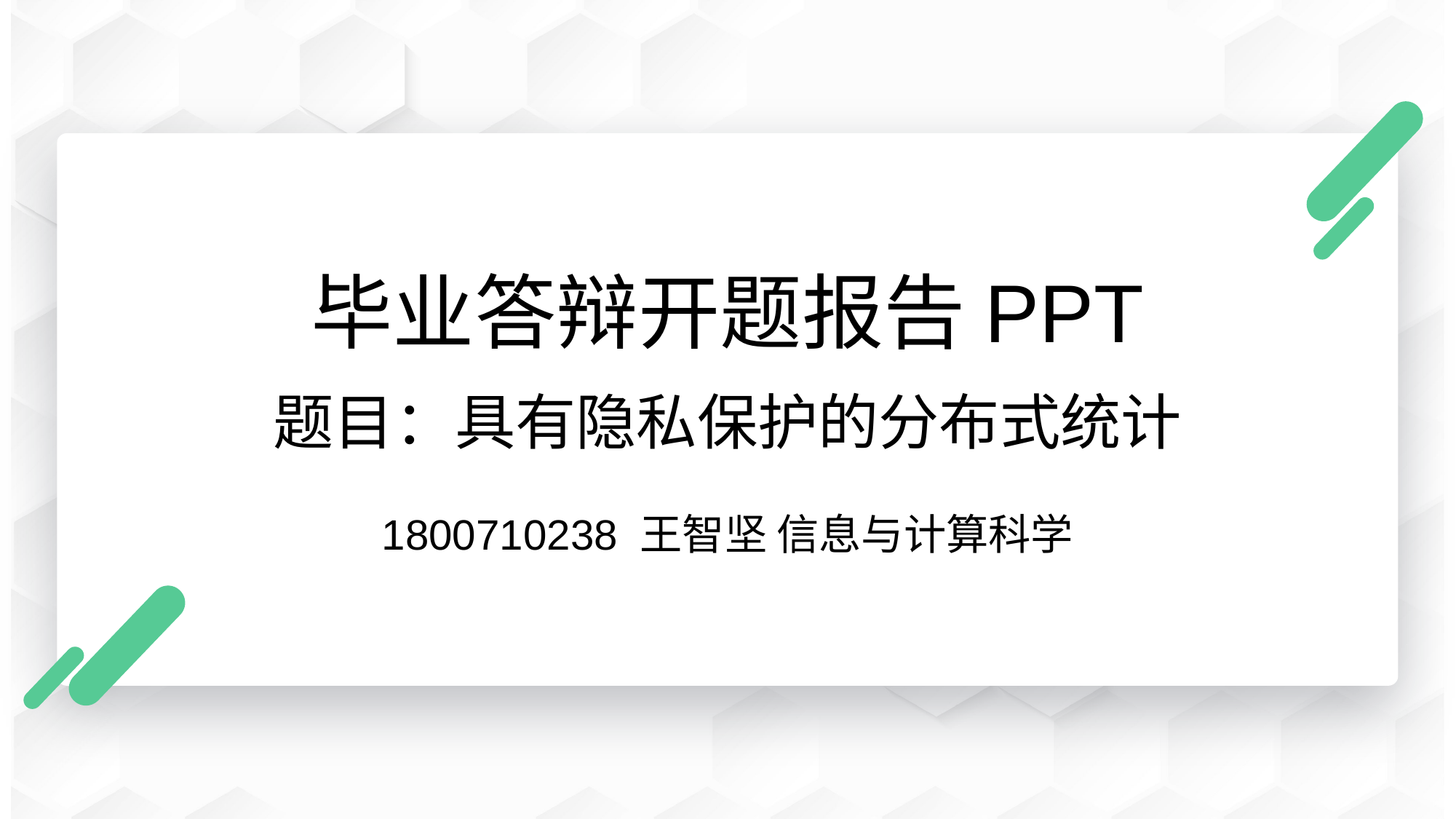

毕业答辩开题报告PPT

题目：具有隐私保护的分布式统计

1800710238 王智坚 信息与计算科学